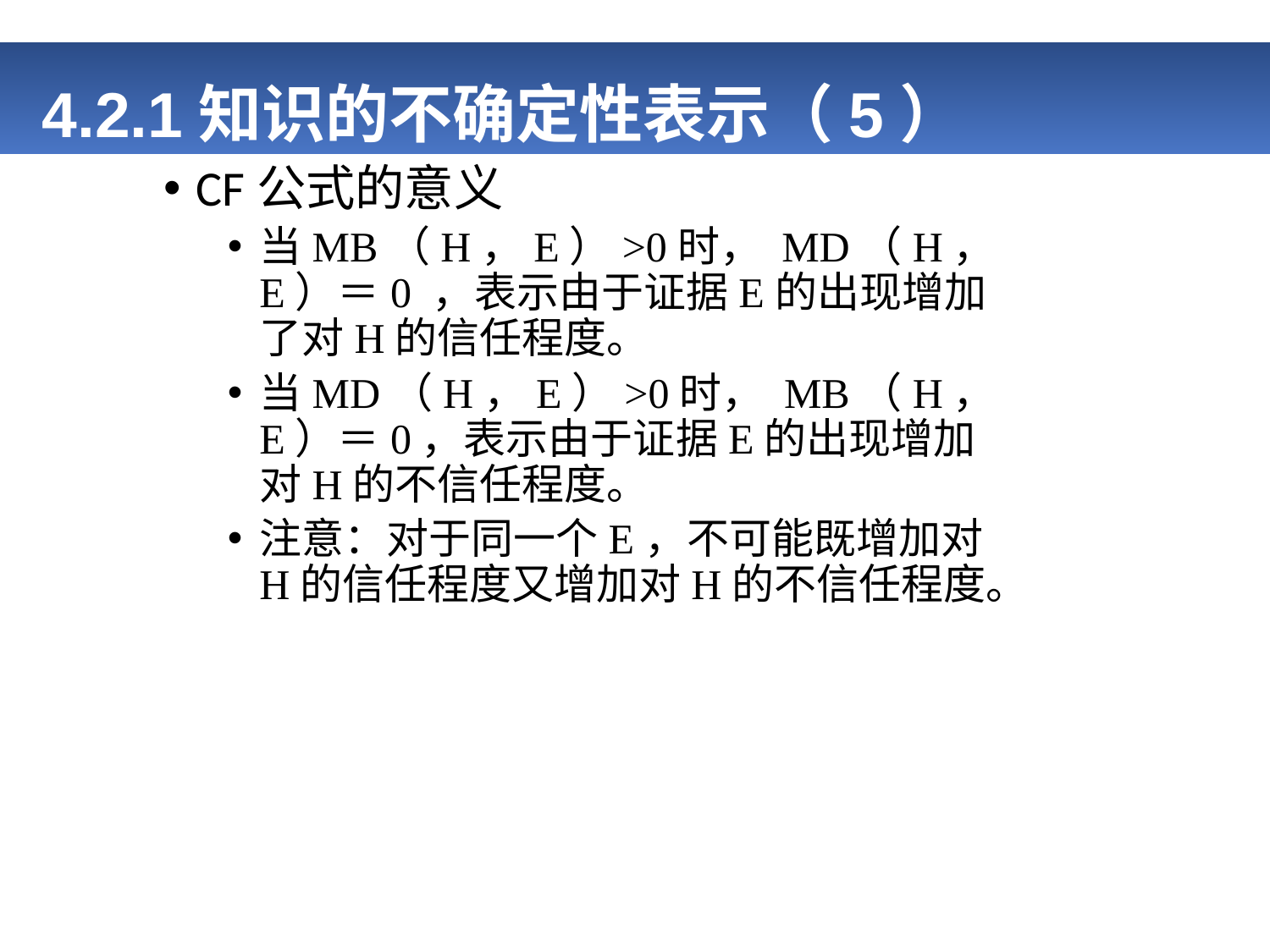

# 4.2.1知识的不确定性表示（5）
CF公式的意义
当MB（H，E）>0时， MD（H，E）＝0 ，表示由于证据E的出现增加了对H的信任程度。
当MD（H，E）>0时， MB（H，E）＝0，表示由于证据E的出现增加对H的不信任程度。
注意：对于同一个E，不可能既增加对H的信任程度又增加对H的不信任程度。